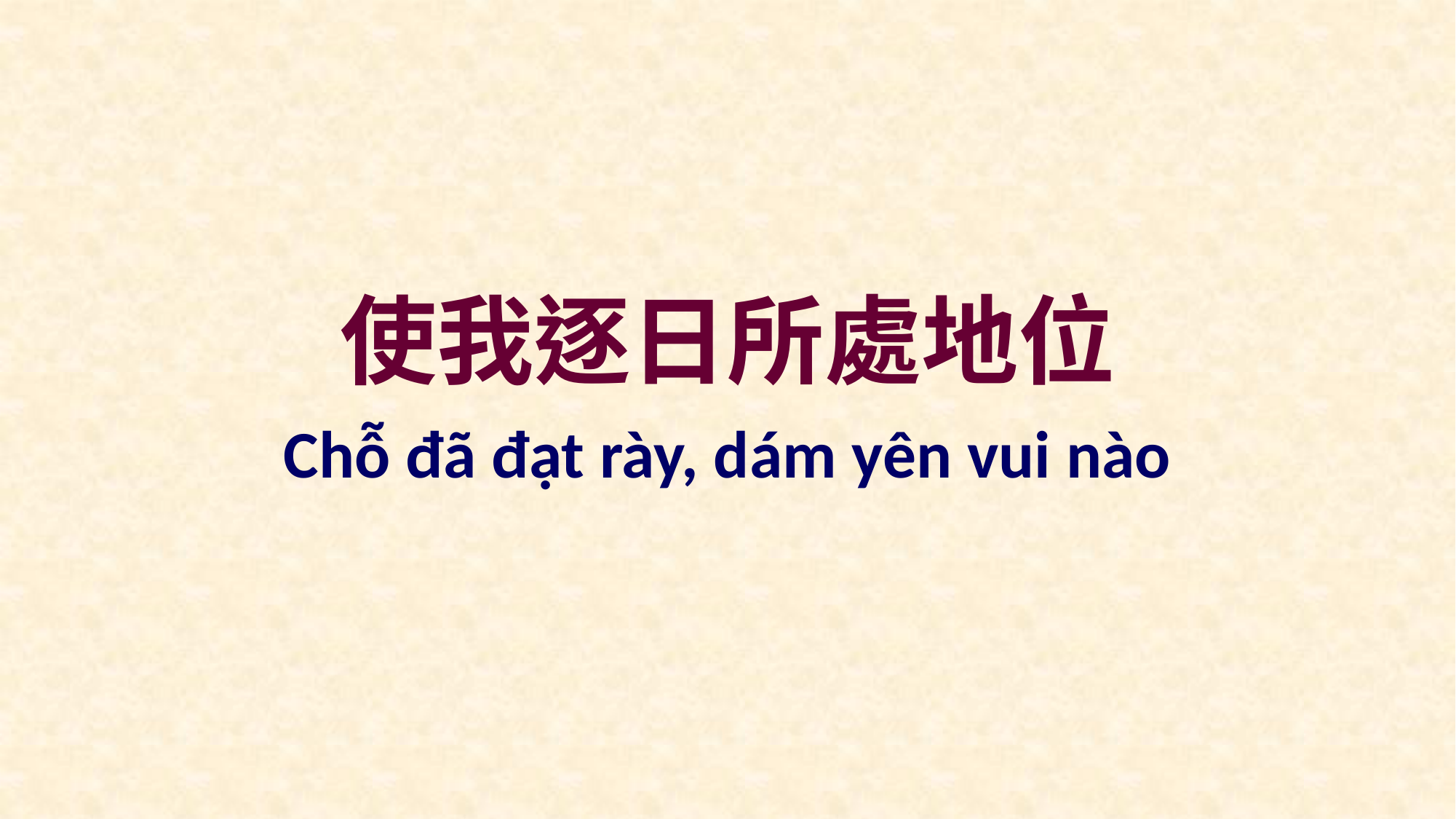

使我逐日所處地位
Chỗ đã đạt rày, dám yên vui nào